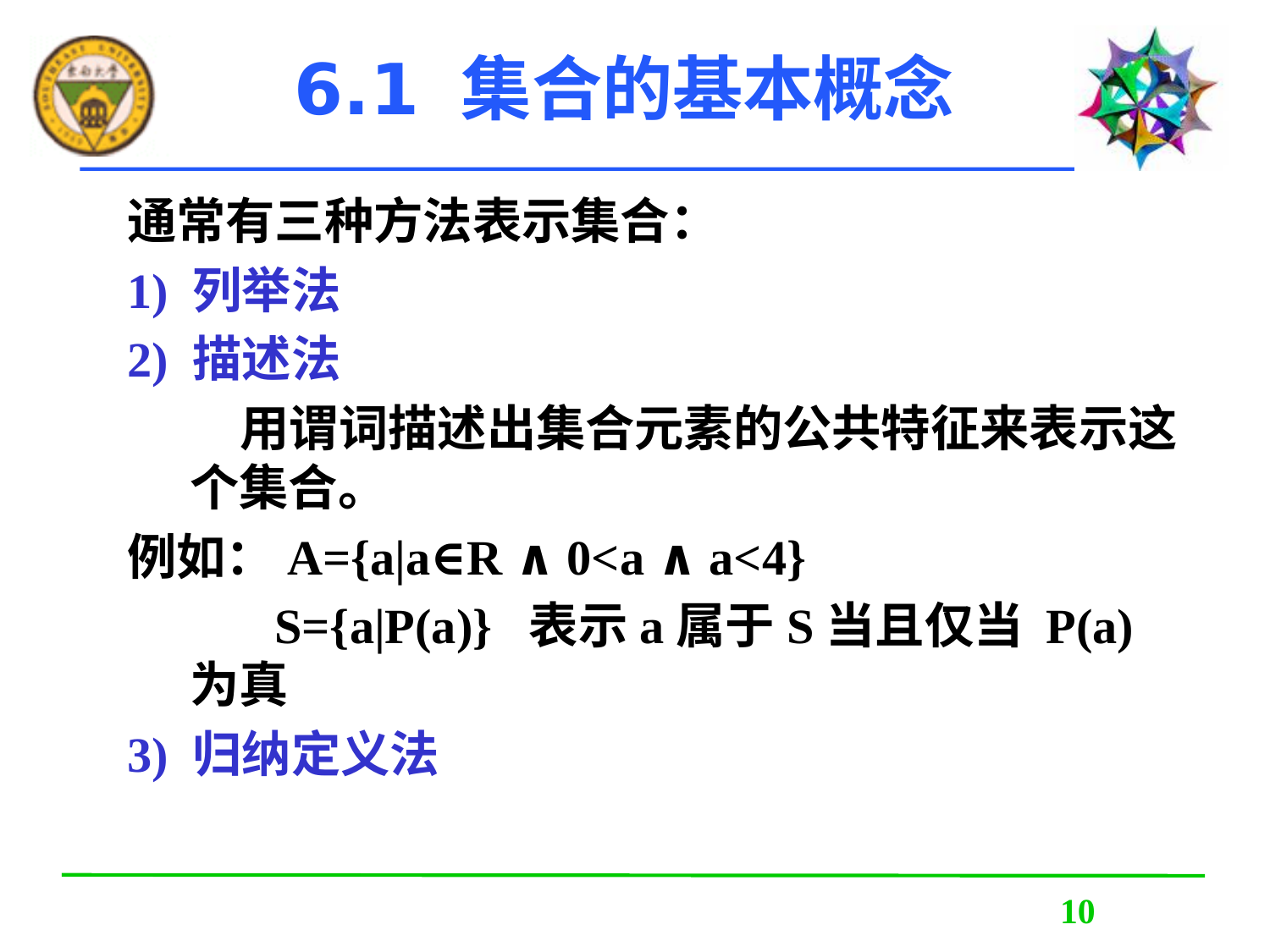

# 6.1 集合的基本概念
通常有三种方法表示集合：
1) 列举法
2) 描述法
         用谓词描述出集合元素的公共特征来表示这个集合。
例如：A={a|a∈R ∧ 0<a ∧ a<4}
            S={a|P(a)}  表示a属于S当且仅当 P(a)为真
3) 归纳定义法